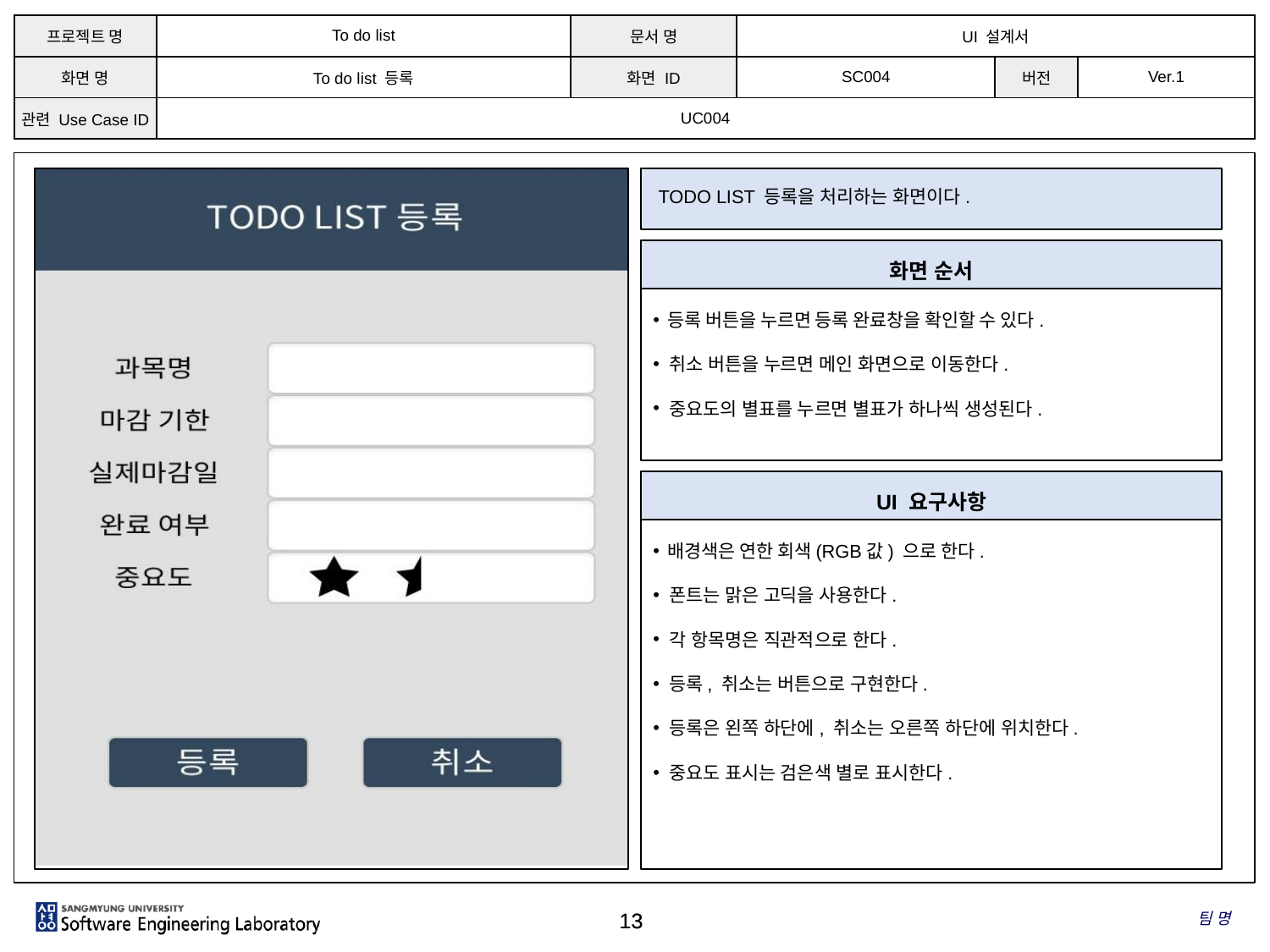

| 프로젝트 명 | To do list | 문서 명 | UI 설계서 |  |  |
| --- | --- | --- | --- | --- | --- |
| 화면 명 | To do list 등록 | 화면 ID | SC004 | 버전 | Ver.1 |
| 관련 Use Case ID | UC004 |  |  |  |  |

 TODO LIST 등록을 처리하는 화면이다.

화면 순서
 등록 버튼을 누르면 등록 완료창을 확인할 수 있다.

 취소 버튼을 누르면 메인 화면으로 이동한다.

 중요도의 별표를 누르면 별표가 하나씩 생성된다.

UI 요구사항
 배경색은 연한 회색(RGB값) 으로 한다.

 폰트는 맑은 고딕을 사용한다.

 각 항목명은 직관적으로 한다.

 등록, 취소는 버튼으로 구현한다.

 등록은 왼쪽 하단에, 취소는 오른쪽 하단에 위치한다.

 중요도 표시는 검은색 별로 표시한다.
# 팀 명